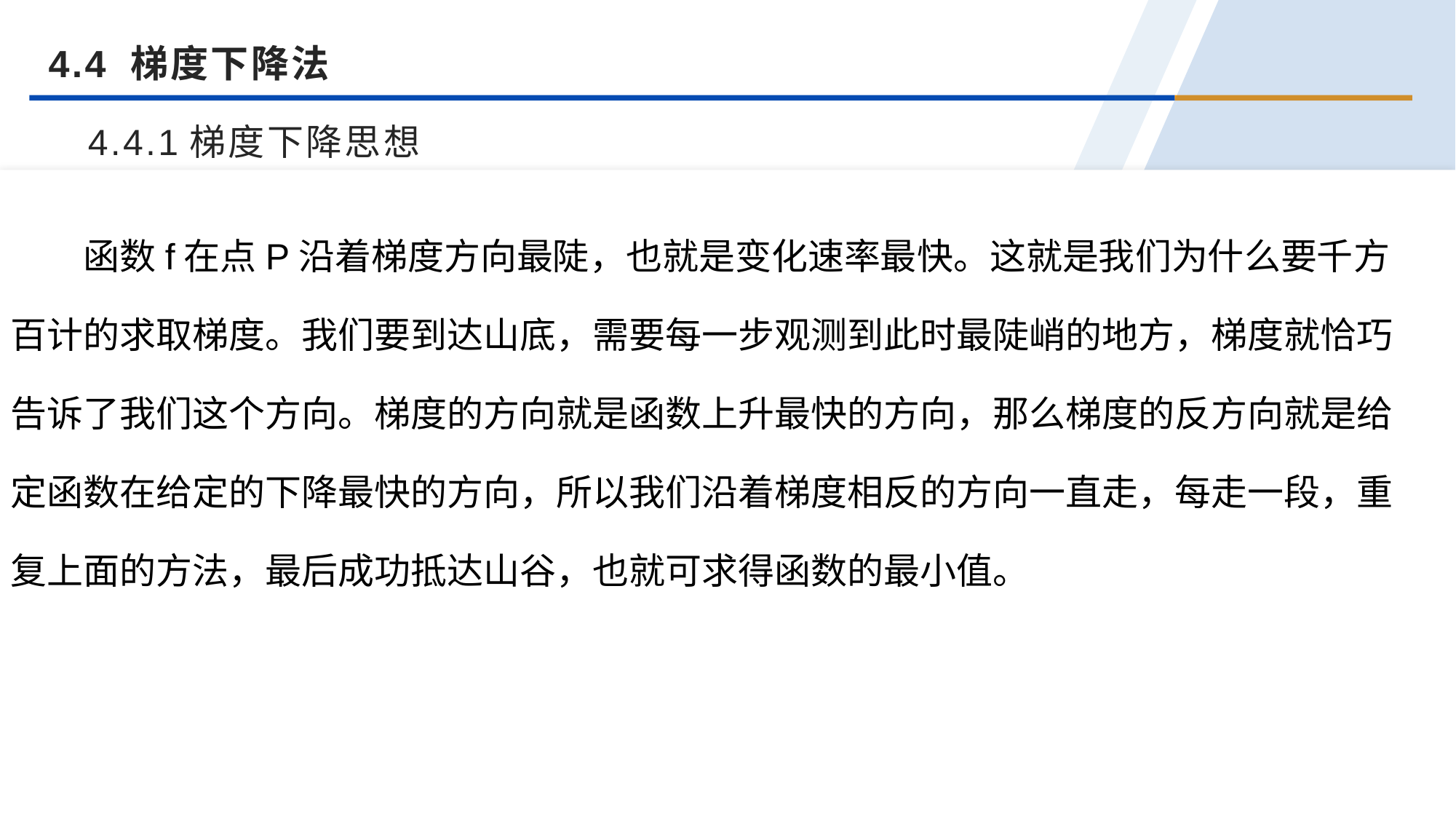

4.4 梯度下降法
4.4.1梯度下降思想

函数f在点P沿着梯度方向最陡，也就是变化速率最快。这就是我们为什么要千方百计的求取梯度。我们要到达山底，需要每一步观测到此时最陡峭的地方，梯度就恰巧告诉了我们这个方向。梯度的方向就是函数上升最快的方向，那么梯度的反方向就是给定函数在给定的下降最快的方向，所以我们沿着梯度相反的方向一直走，每走一段，重复上面的方法，最后成功抵达山谷，也就可求得函数的最小值。